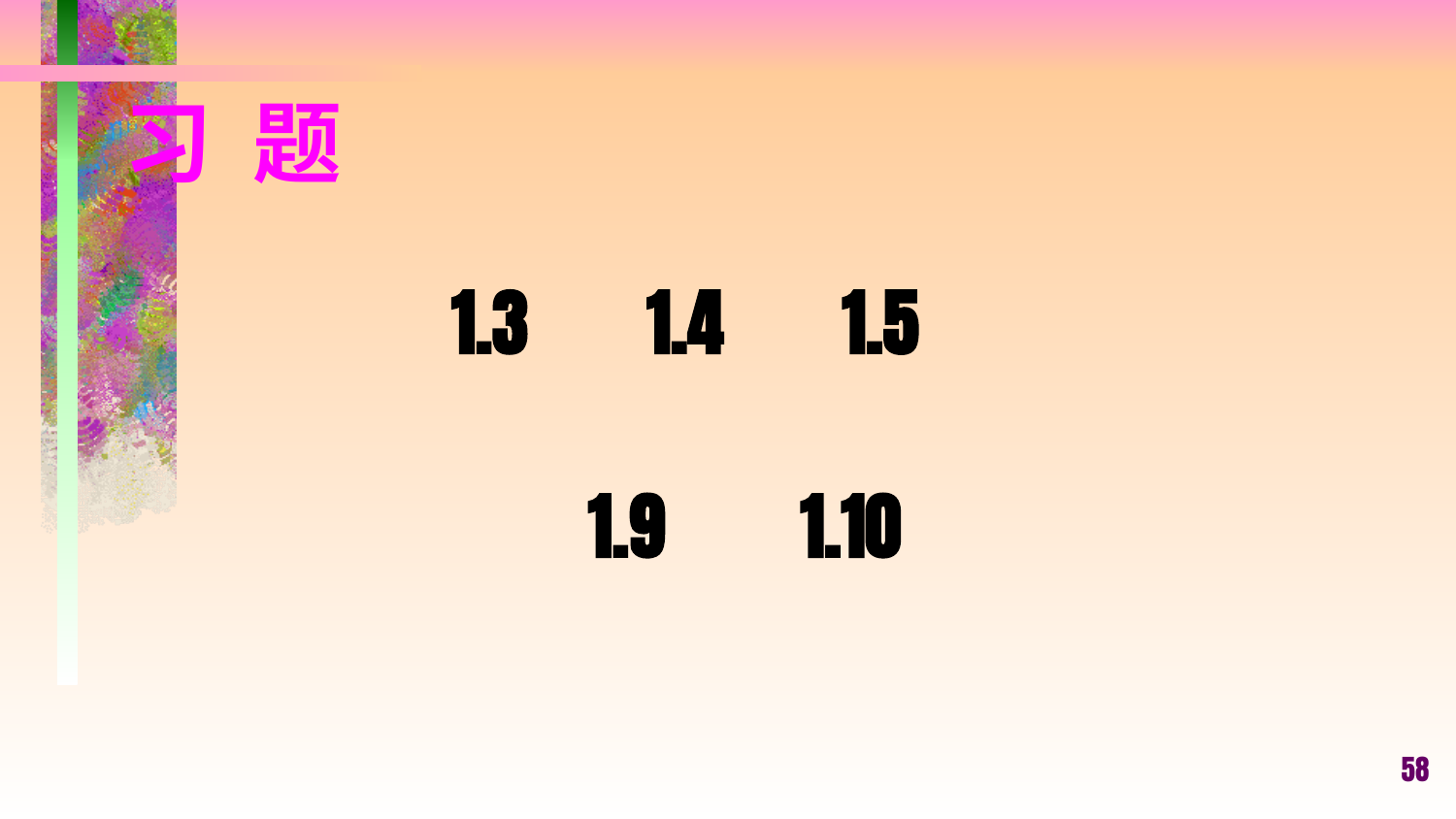

# 习  题
1.3       1.4       1.5

  1.9        1.10
58